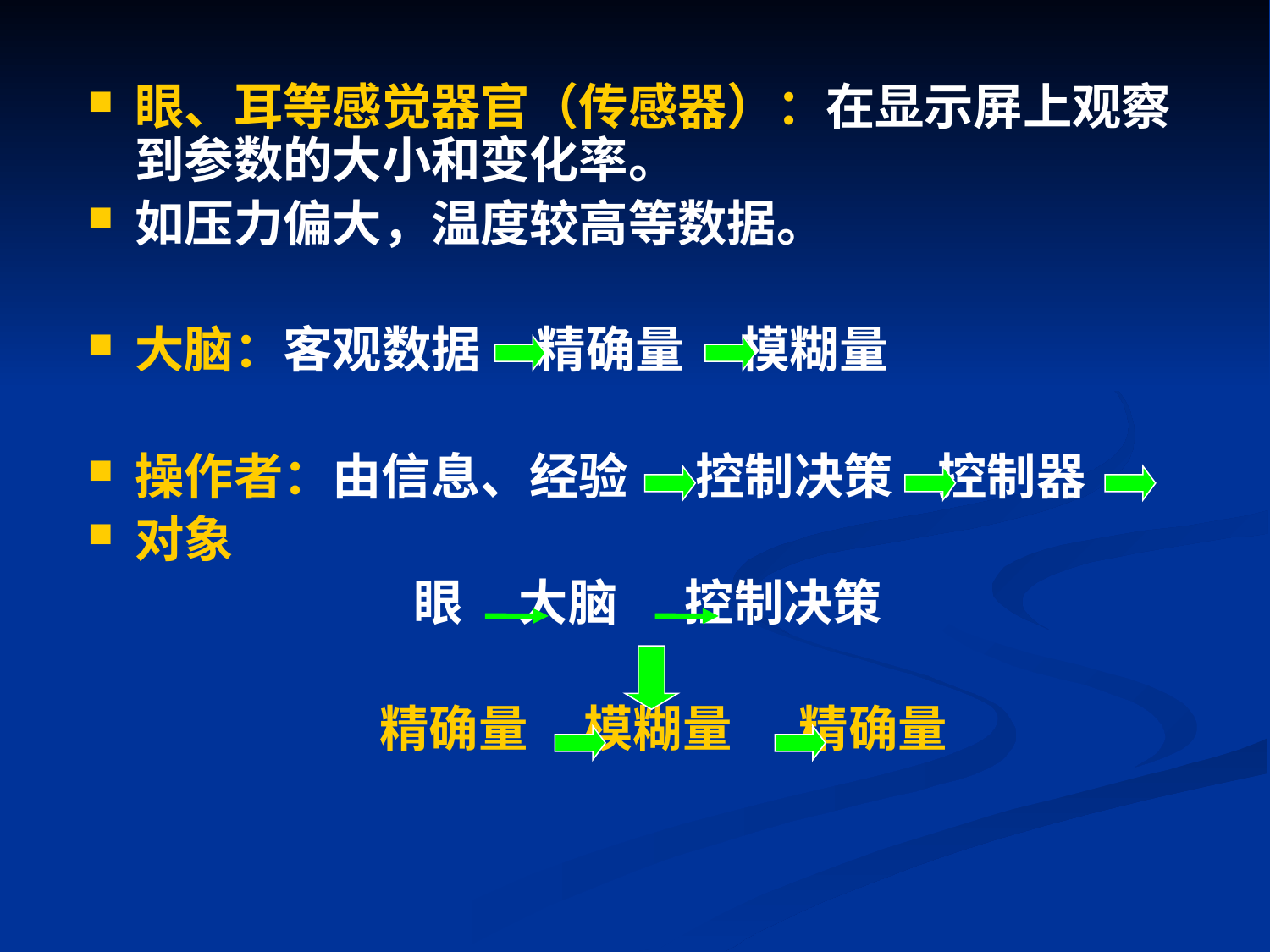

眼、耳等感觉器官（传感器）：在显示屏上观察到参数的大小和变化率。
如压力偏大，温度较高等数据。

大脑：客观数据     精确量     模糊量

操作者：由信息、经验      控制决策    控制器
对象
                            眼     大脑      控制决策

                         精确量     模糊量      精确量